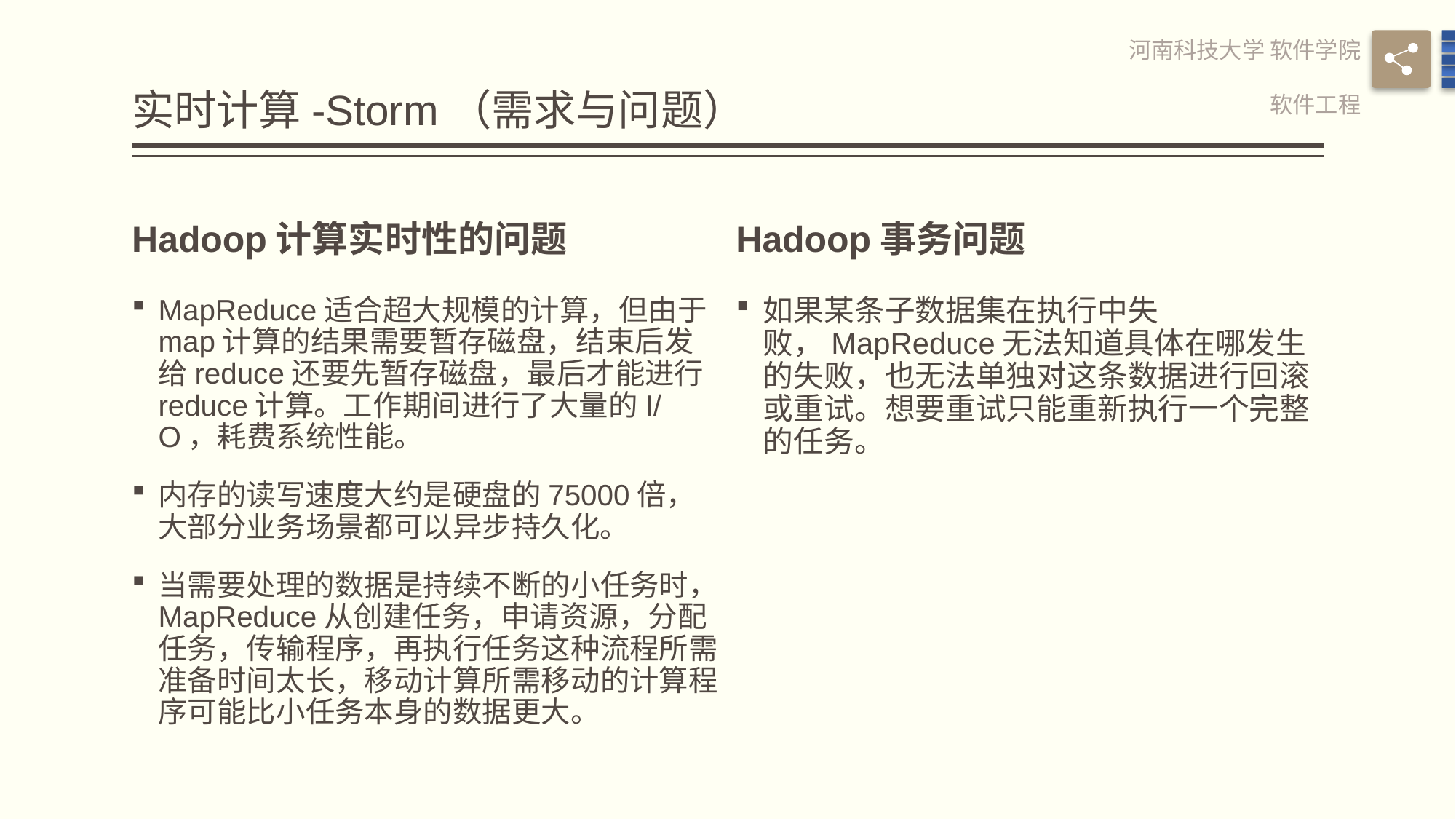

# 实时计算-Storm（需求与问题）
河南科技大学 软件学院
软件工程

Hadoop计算实时性的问题
Hadoop事务问题
MapReduce适合超大规模的计算，但由于map计算的结果需要暂存磁盘，结束后发给reduce还要先暂存磁盘，最后才能进行reduce计算。工作期间进行了大量的I/O，耗费系统性能。
内存的读写速度大约是硬盘的75000倍，大部分业务场景都可以异步持久化。
当需要处理的数据是持续不断的小任务时，MapReduce从创建任务，申请资源，分配任务，传输程序，再执行任务这种流程所需准备时间太长，移动计算所需移动的计算程序可能比小任务本身的数据更大。
如果某条子数据集在执行中失败，MapReduce无法知道具体在哪发生的失败，也无法单独对这条数据进行回滚或重试。想要重试只能重新执行一个完整的任务。